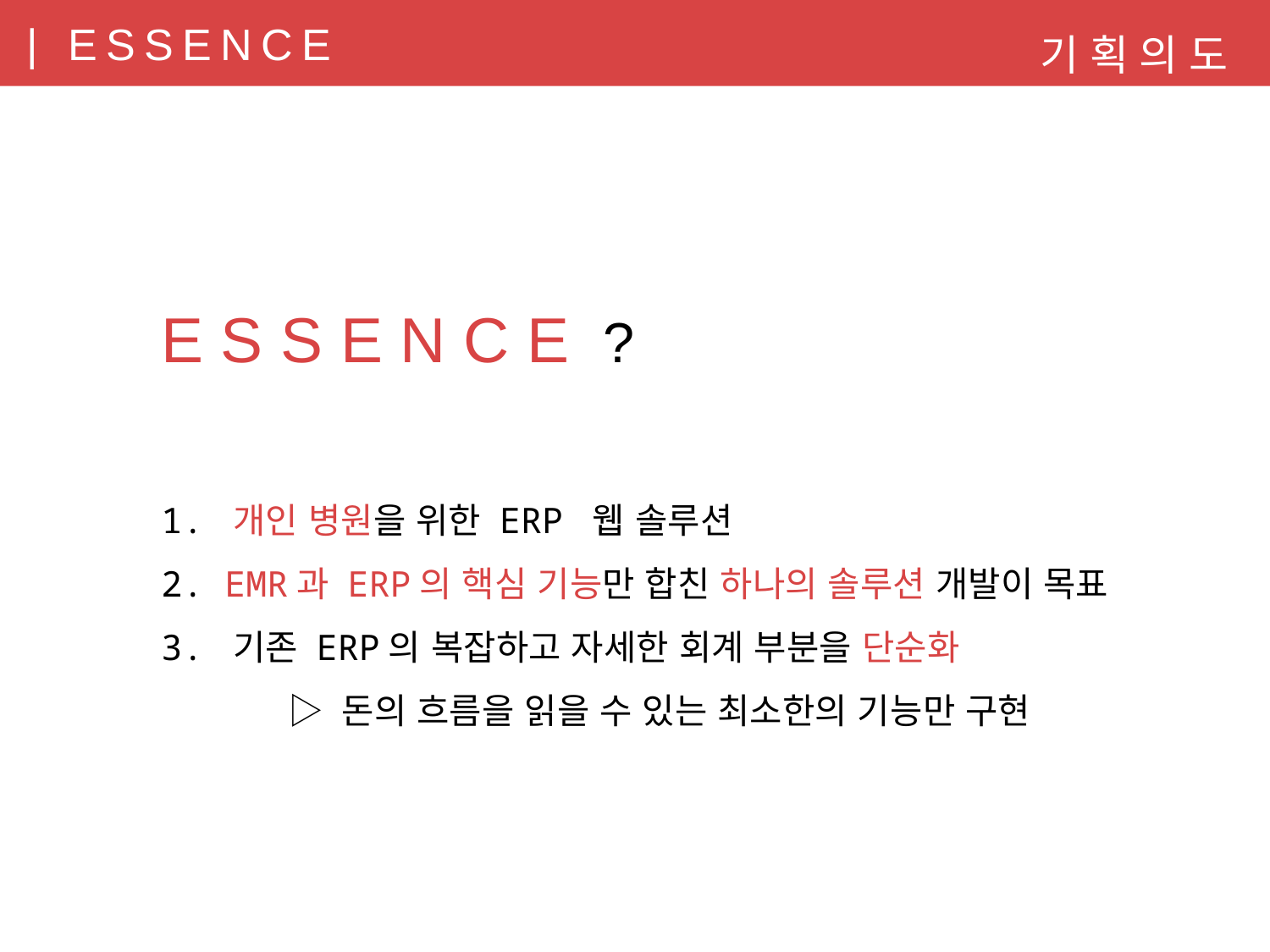

기획의도
E S S E N C E  ?

1. 개인 병원을 위한 ERP 웹 솔루션
2. EMR과 ERP의 핵심 기능만 합친 하나의 솔루션 개발이 목표
3. 기존 ERP의 복잡하고 자세한 회계 부분을 단순화
	▷ 돈의 흐름을 읽을 수 있는 최소한의 기능만 구현